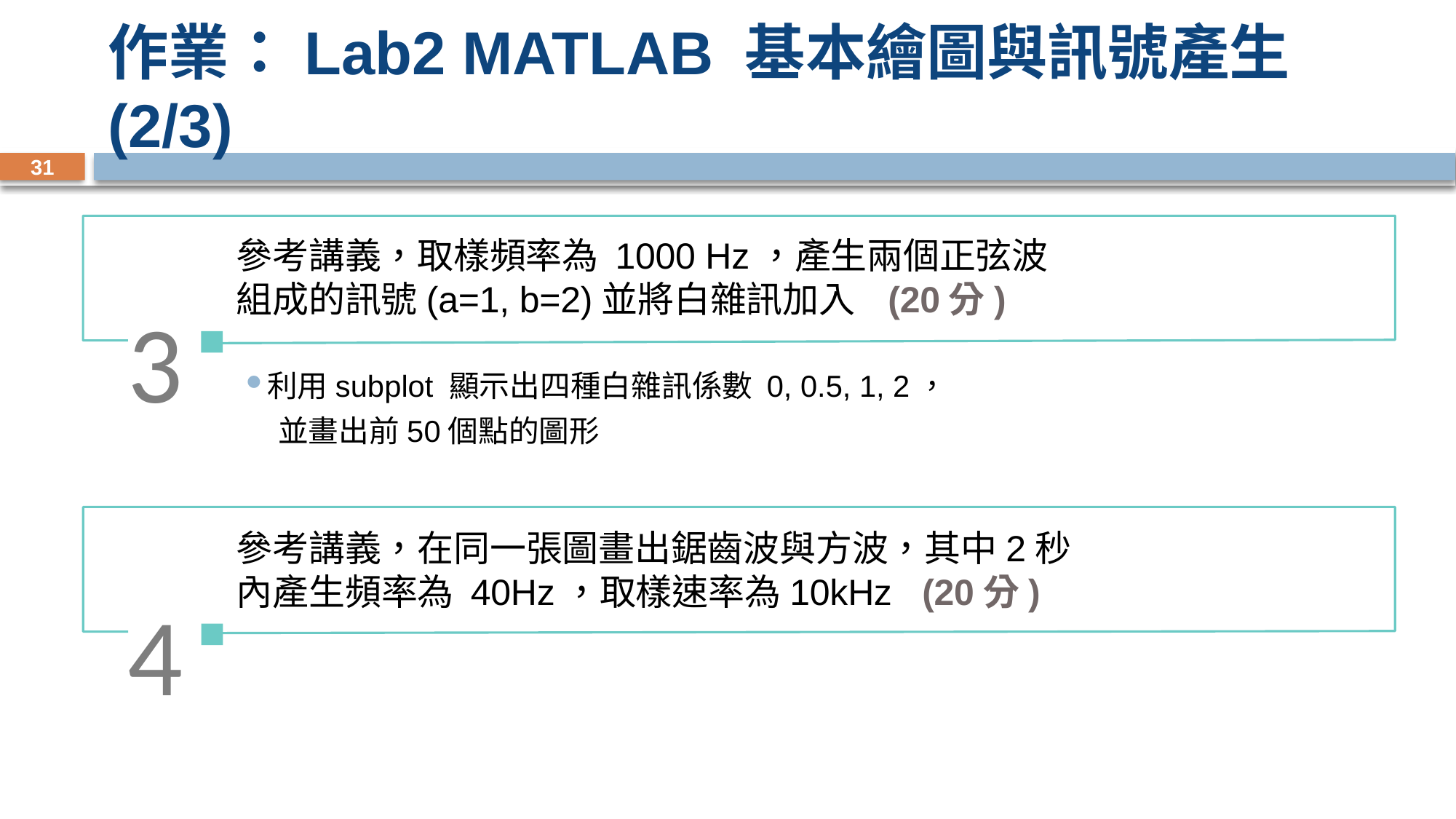

# 作業：Lab2 MATLAB 基本繪圖與訊號產生 (2/3)
31

參考講義，取樣頻率為 1000 Hz，產生兩個正弦波組成的訊號(a=1, b=2)並將白雜訊加入   (20分)
3

利用subplot 顯示出四種白雜訊係數 0, 0.5, 1, 2，
並畫出前50個點的圖形

參考講義，在同一張圖畫出鋸齒波與方波，其中2秒內產生頻率為 40Hz，取樣速率為10kHz   (20分)
4